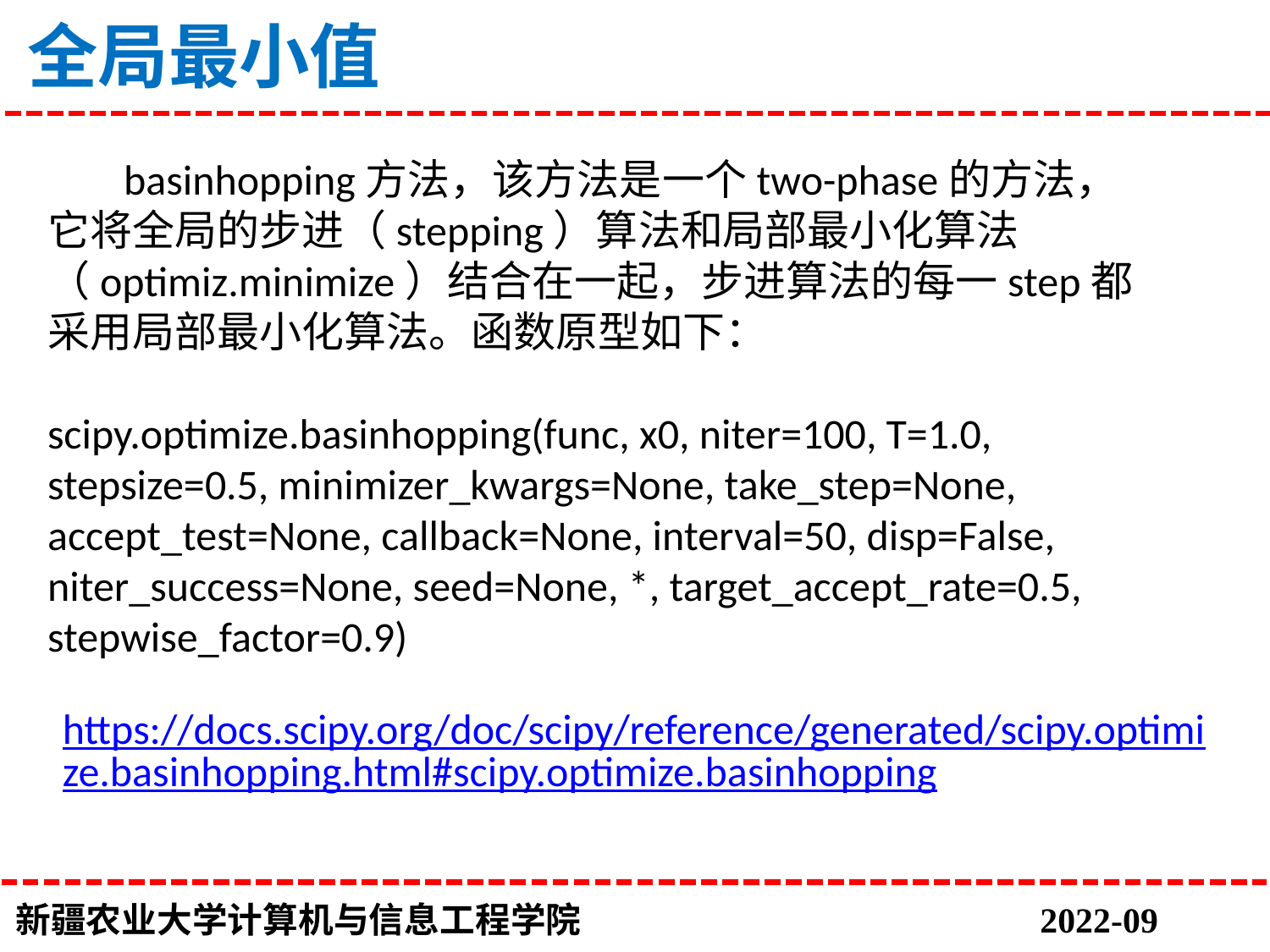

# 全局最小值

        basinhopping方法，该方法是一个two-phase的方法，它将全局的步进（stepping）算法和局部最小化算法（optimiz.minimize）结合在一起，步进算法的每一step都采用局部最小化算法。函数原型如下：

scipy.optimize.basinhopping(func, x0, niter=100, T=1.0, stepsize=0.5, minimizer_kwargs=None, take_step=None, accept_test=None, callback=None, interval=50, disp=False, niter_success=None, seed=None, *, target_accept_rate=0.5, stepwise_factor=0.9)
https://docs.scipy.org/doc/scipy/reference/generated/scipy.optimize.basinhopping.html#scipy.optimize.basinhopping